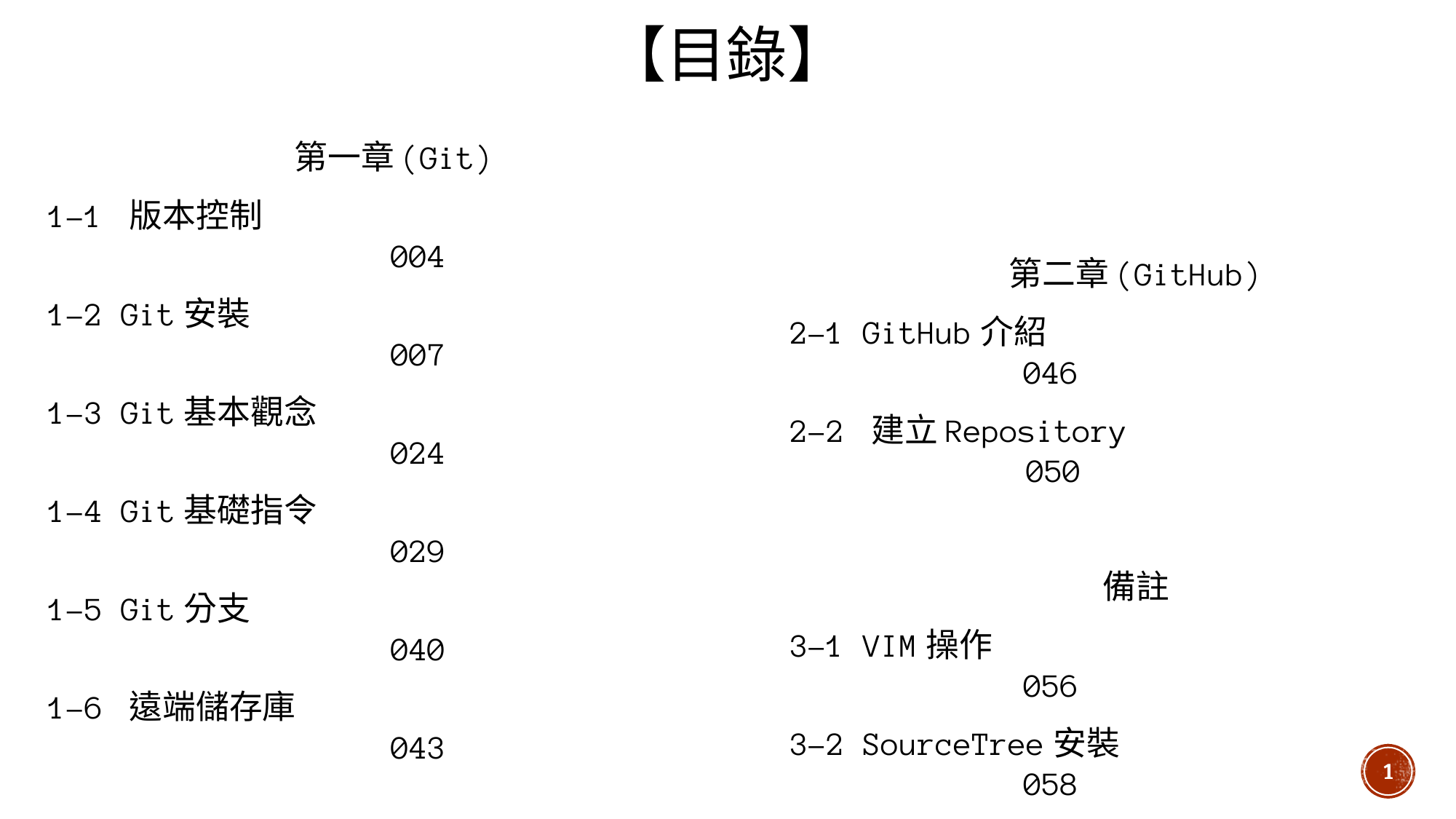

【目錄】
第一章(Git)
1-1 版本控制								 004
1-2 Git安裝								 007
1-3 Git基本觀念							 024
1-4 Git基礎指令							 029
1-5 Git分支								 040
1-6 遠端儲存庫							 043

第二章(GitHub)
2-1 GitHub介紹						 046
2-2 建立Repository					 050

備註
3-1 VIM操作							 056
3-2 SourceTree安裝					 058
3-3 Markdown語法					 063

1